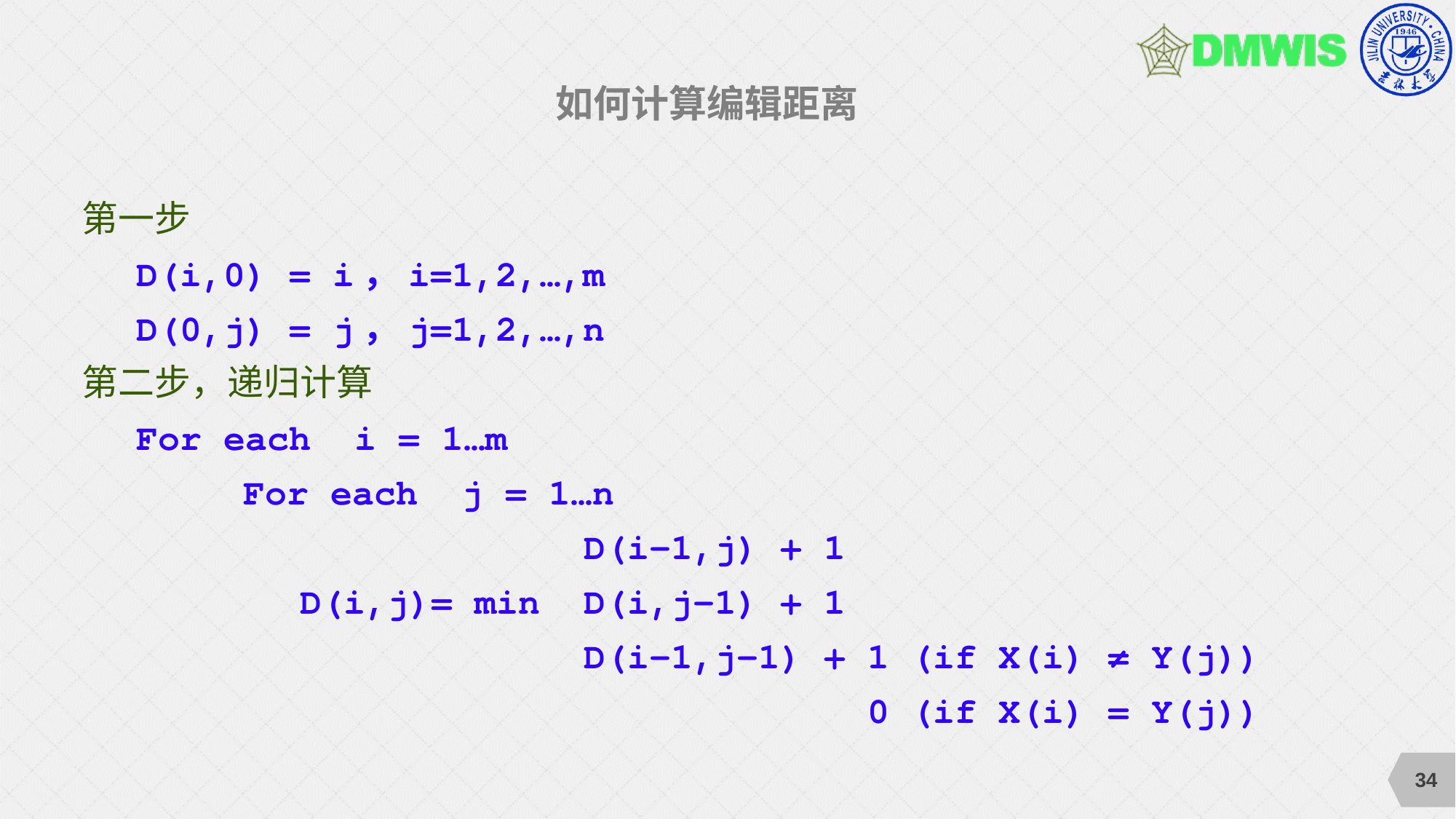

#
如何计算编辑距离
第一步
D(i,0) = i，i=1,2,…,m
D(0,j) = j，j=1,2,…,n
第二步，递归计算
For each  i = 1…m
	  For each  j = 1…n
                       D(i-1,j) + 1
          D(i,j)= min  D(i,j-1) + 1
                       D(i-1,j-1) + 1 (if X(i) ≠ Y(j))
                                    0 (if X(i) = Y(j))

34